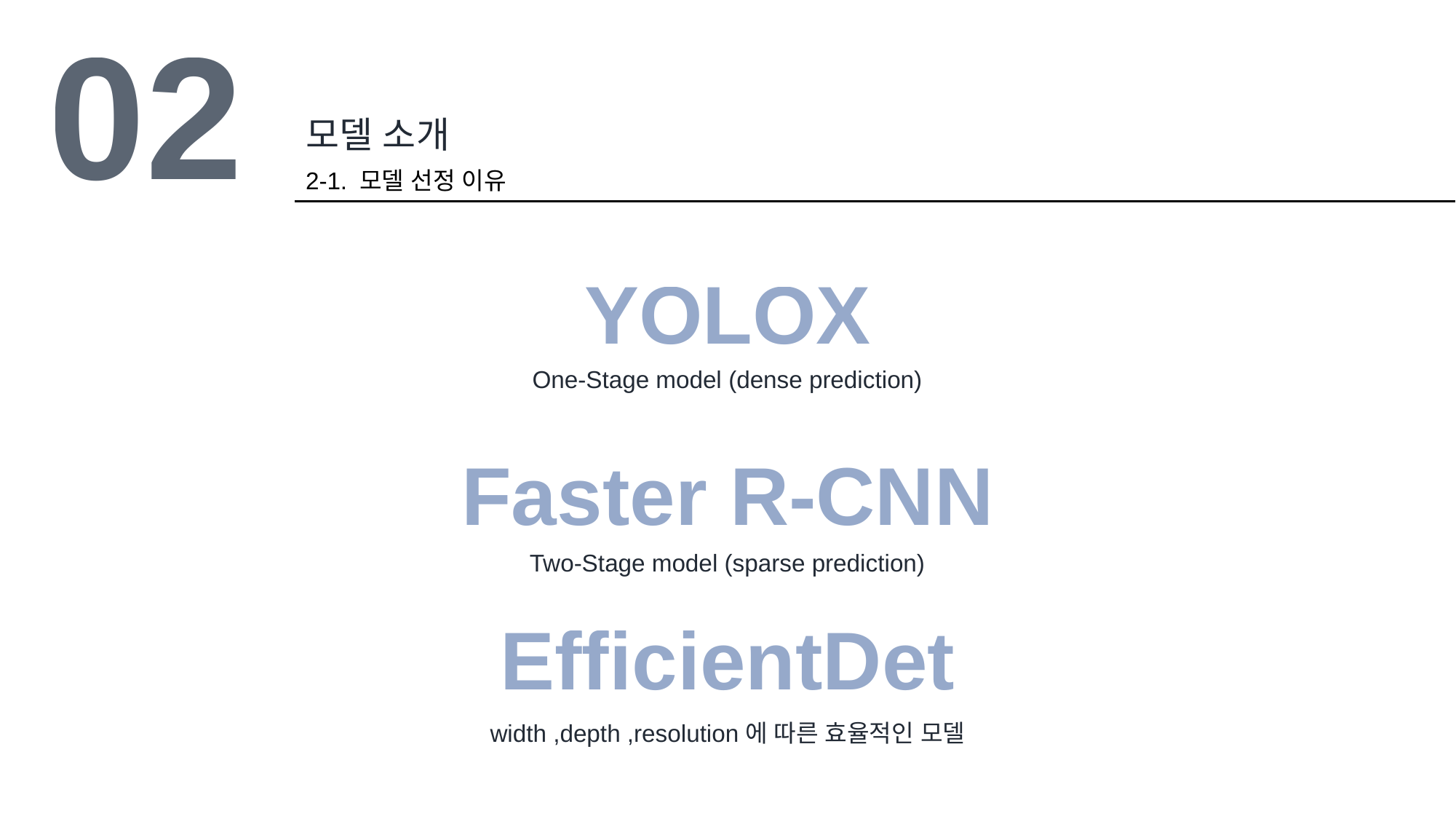

02
모델 소개
2-1. 모델 선정 이유
YOLOX
One-Stage model (dense prediction)
Faster R-CNN
Two-Stage model (sparse prediction)
EfficientDet
width ,depth ,resolution에 따른 효율적인 모델